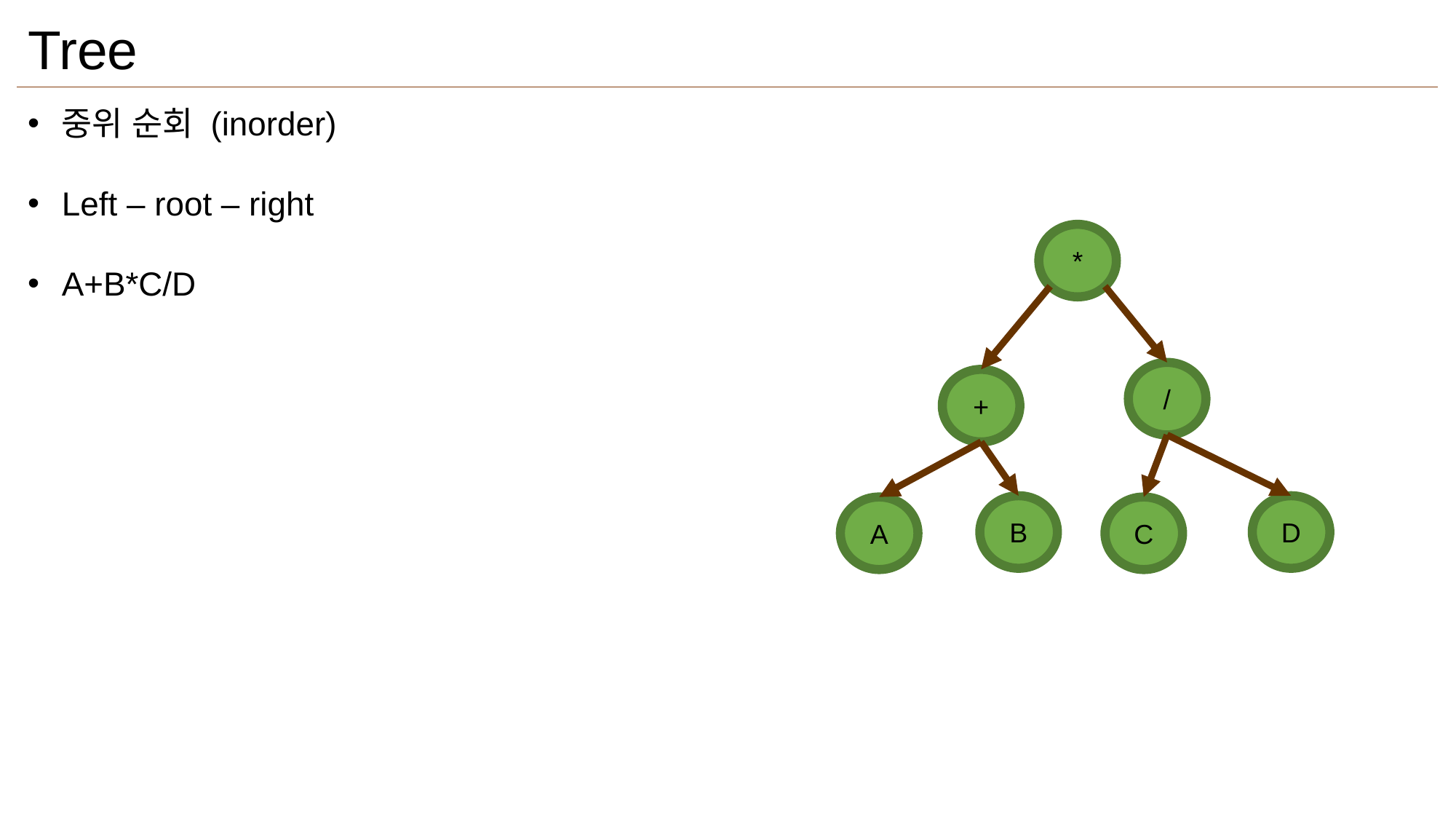

Tree
중위 순회 (inorder)

Left – root – right

A+B*C/D
*
/
+
B
D
A
C